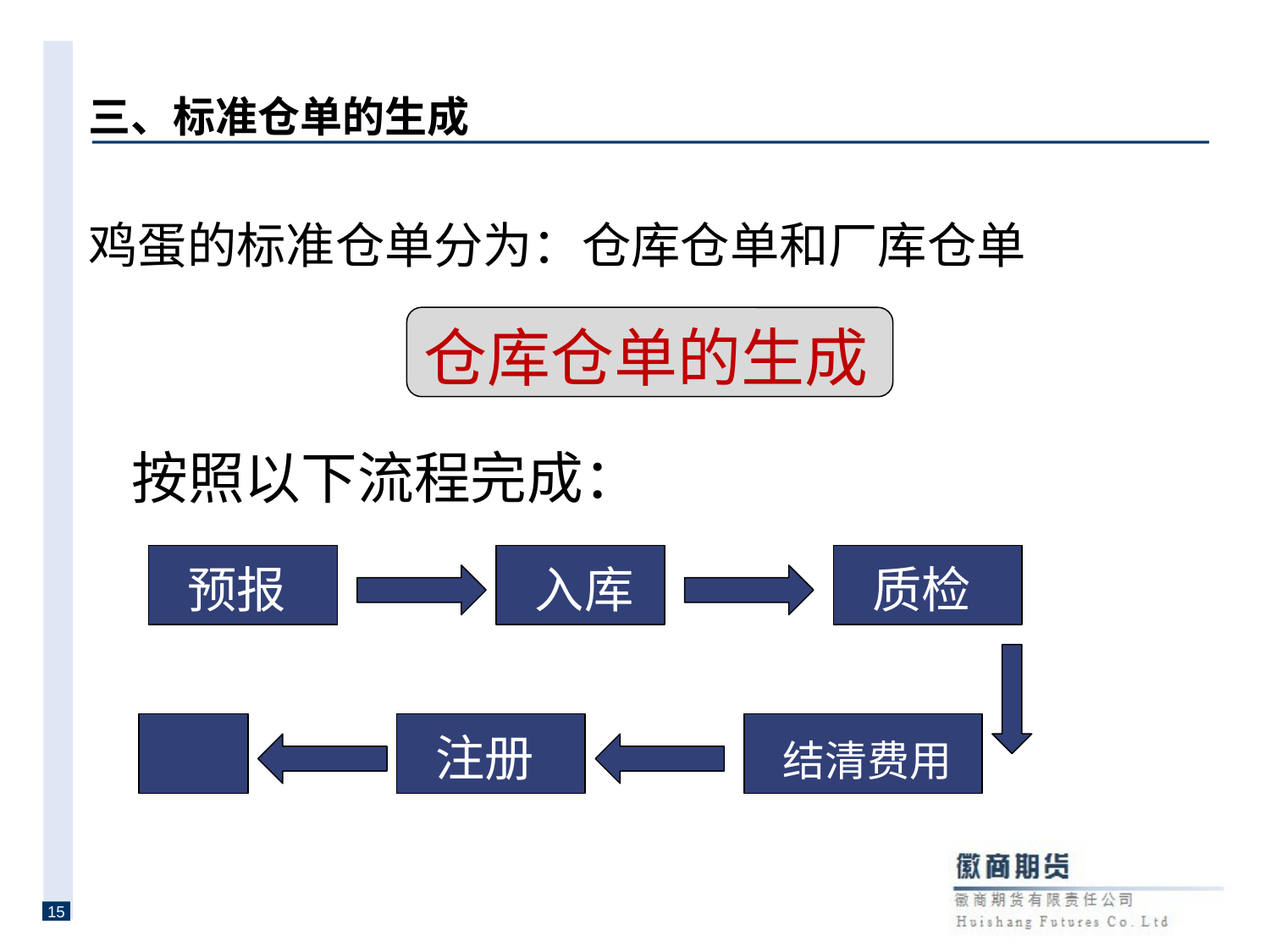

# 二、交割方式 三、标准仓单的生成
鸡蛋的标准仓单分为：仓库仓单和厂库仓单

仓库仓单的生成
按照以下流程完成：

 预报
 入库
 质检

 OK
 注册
 结清费用